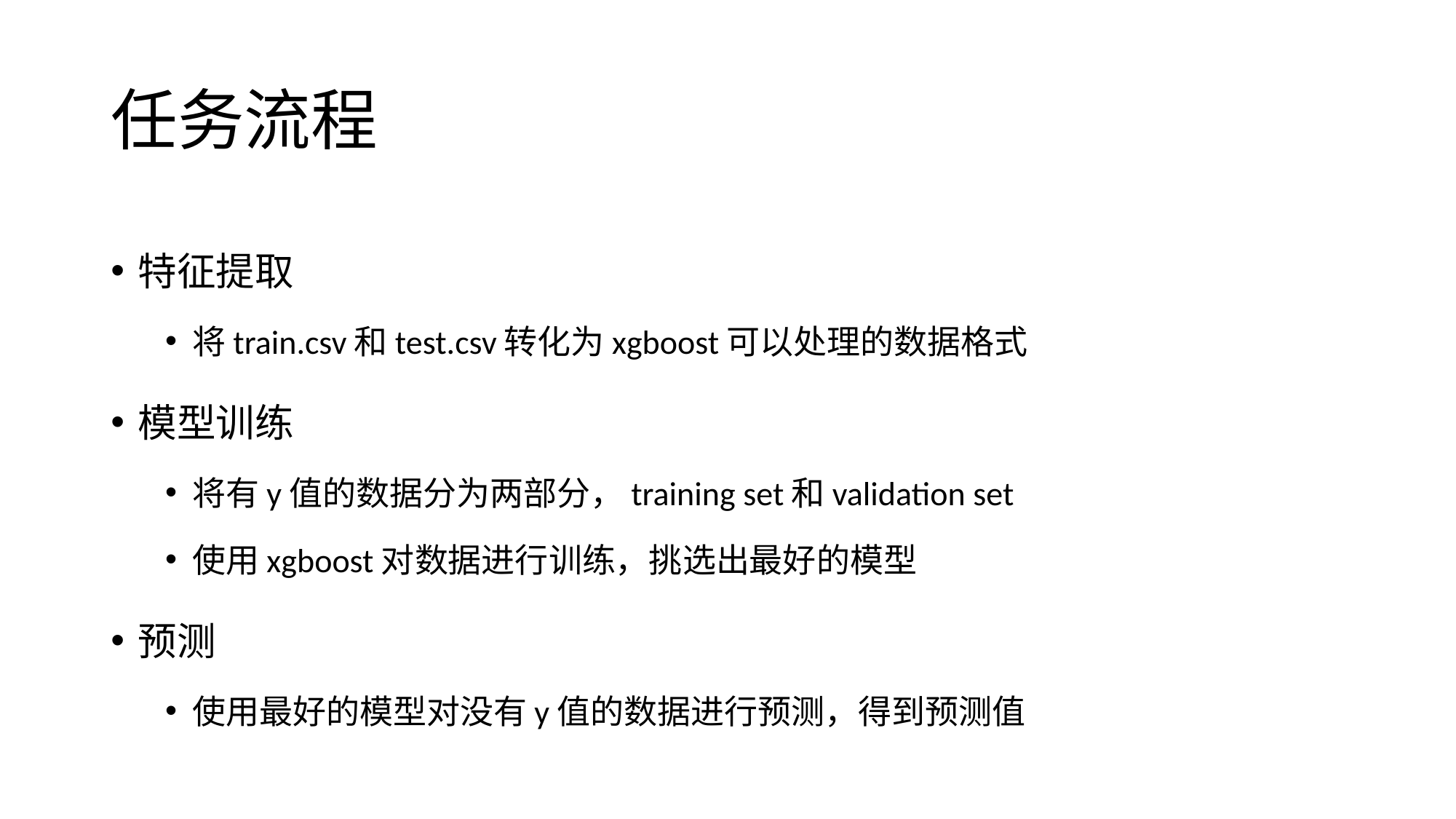

# 任务流程
特征提取
将train.csv和test.csv转化为xgboost可以处理的数据格式
模型训练
将有y值的数据分为两部分，training set和validation set
使用xgboost对数据进行训练，挑选出最好的模型
预测
使用最好的模型对没有y值的数据进行预测，得到预测值